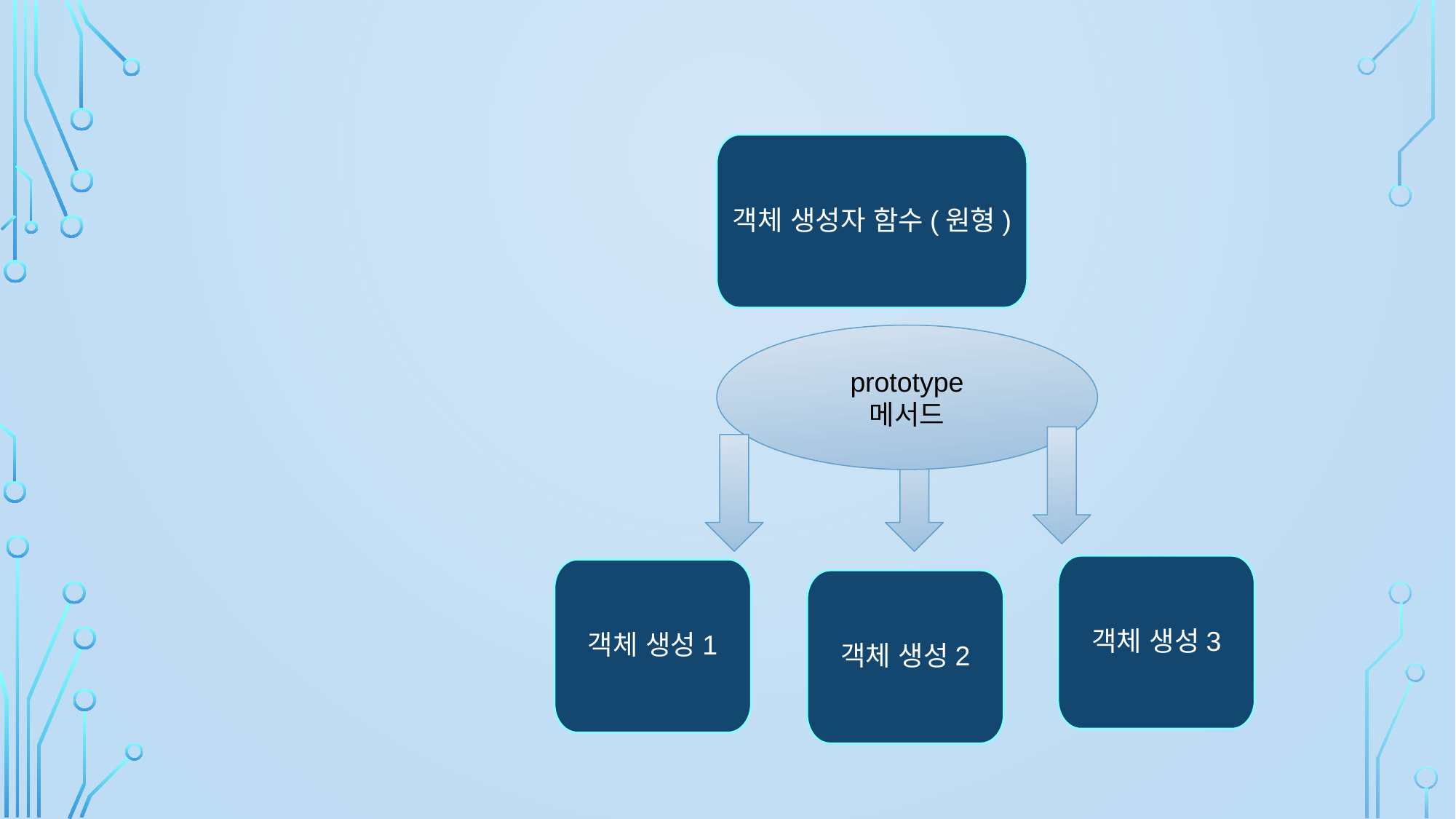

객체 생성자 함수(원형)

객체 생성3
객체 생성1
객체 생성2

prototype
메서드